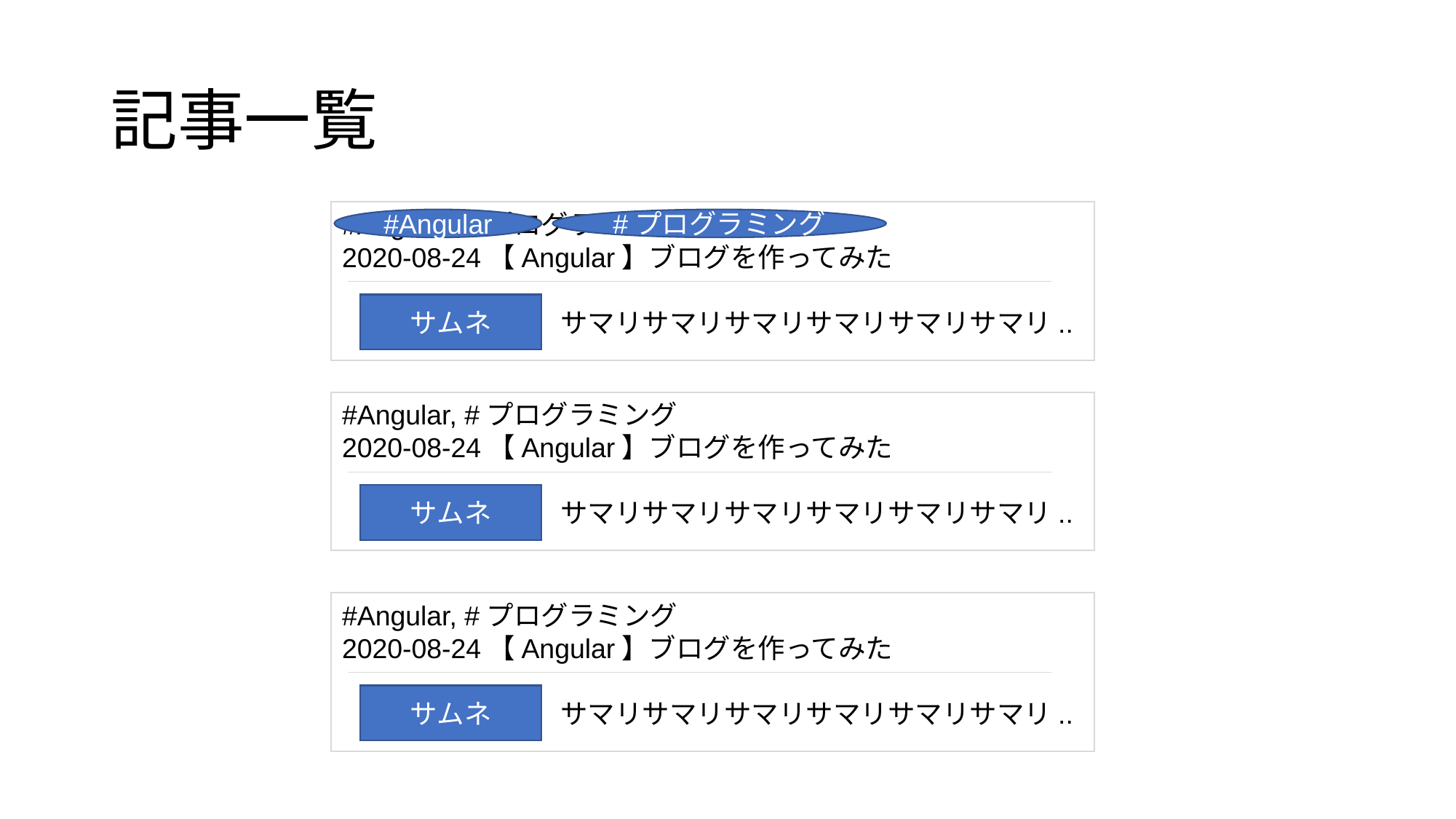

# 記事一覧
#Angular, #プログラミング
2020-08-24【Angular】ブログを作ってみた

　　　　　　　　サマリサマリサマリサマリサマリサマリ..
#Angular
#プログラミング
サムネ
#Angular, #プログラミング
2020-08-24【Angular】ブログを作ってみた

　　　　　　　　サマリサマリサマリサマリサマリサマリ..
サムネ
#Angular, #プログラミング
2020-08-24【Angular】ブログを作ってみた

　　　　　　　　サマリサマリサマリサマリサマリサマリ..
サムネ